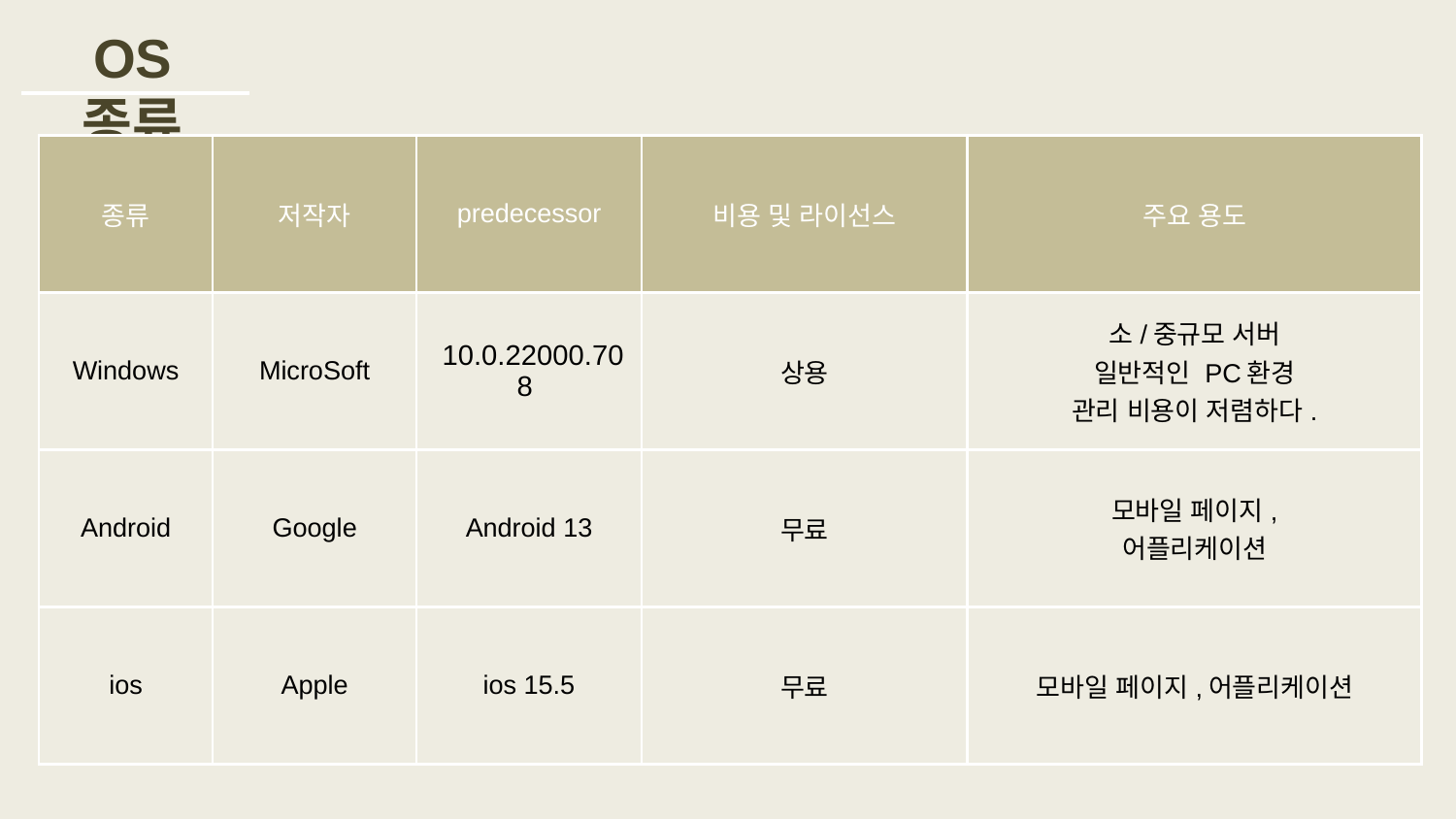

OS 종류
| 종류 | 저작자 | predecessor | 비용 및 라이선스 | 주요 용도 |
| --- | --- | --- | --- | --- |
| Windows | MicroSoft | 10.0.22000.708 | 상용 | 소/중규모 서버 일반적인 PC환경 관리 비용이 저렴하다. |
| Android | Google | Android 13 | 무료 | 모바일 페이지, 어플리케이션 |
| ios | Apple | ios 15.5 | 무료 | 모바일 페이지,어플리케이션 |